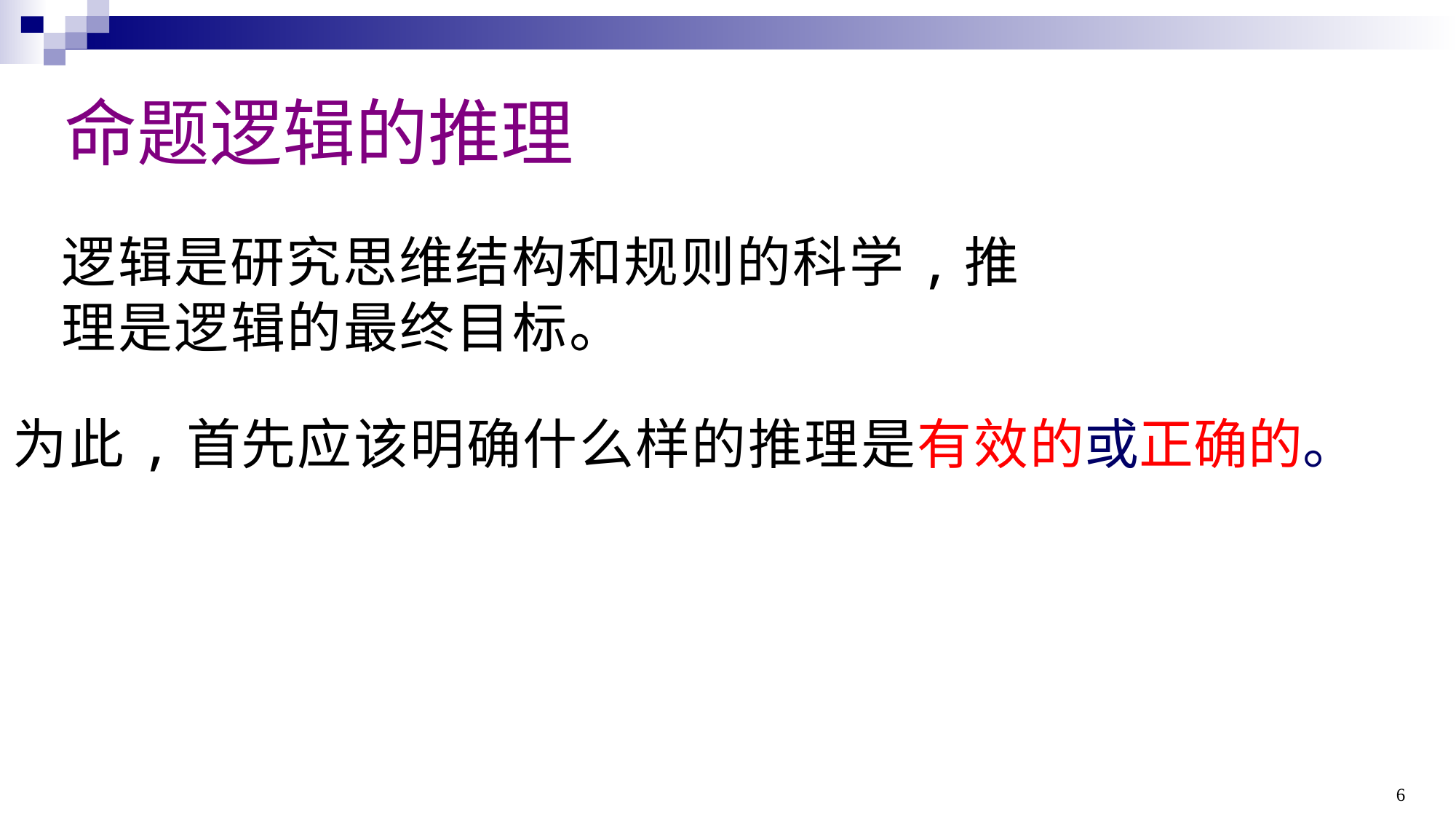

命题逻辑的推理
逻辑是研究思维结构和规则的科学,推理是逻辑的最终目标。
为此,首先应该明确什么样的推理是有效的或正确的。
6